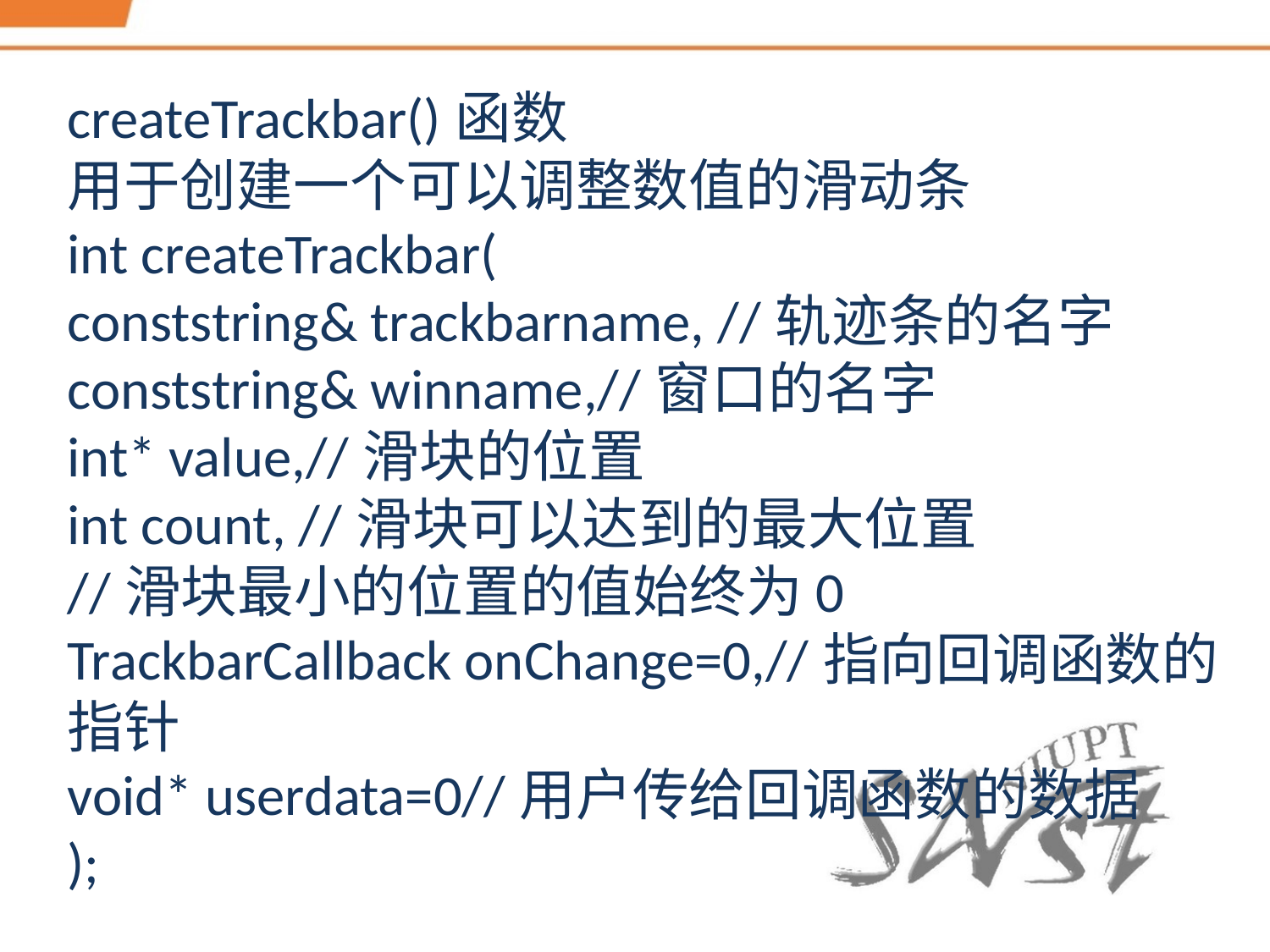

createTrackbar()函数
用于创建一个可以调整数值的滑动条
int createTrackbar(
conststring& trackbarname, //轨迹条的名字
conststring& winname,//窗口的名字
int* value,//滑块的位置
int count, //滑块可以达到的最大位置
//滑块最小的位置的值始终为0
TrackbarCallback onChange=0,//指向回调函数的指针
void* userdata=0//用户传给回调函数的数据
);